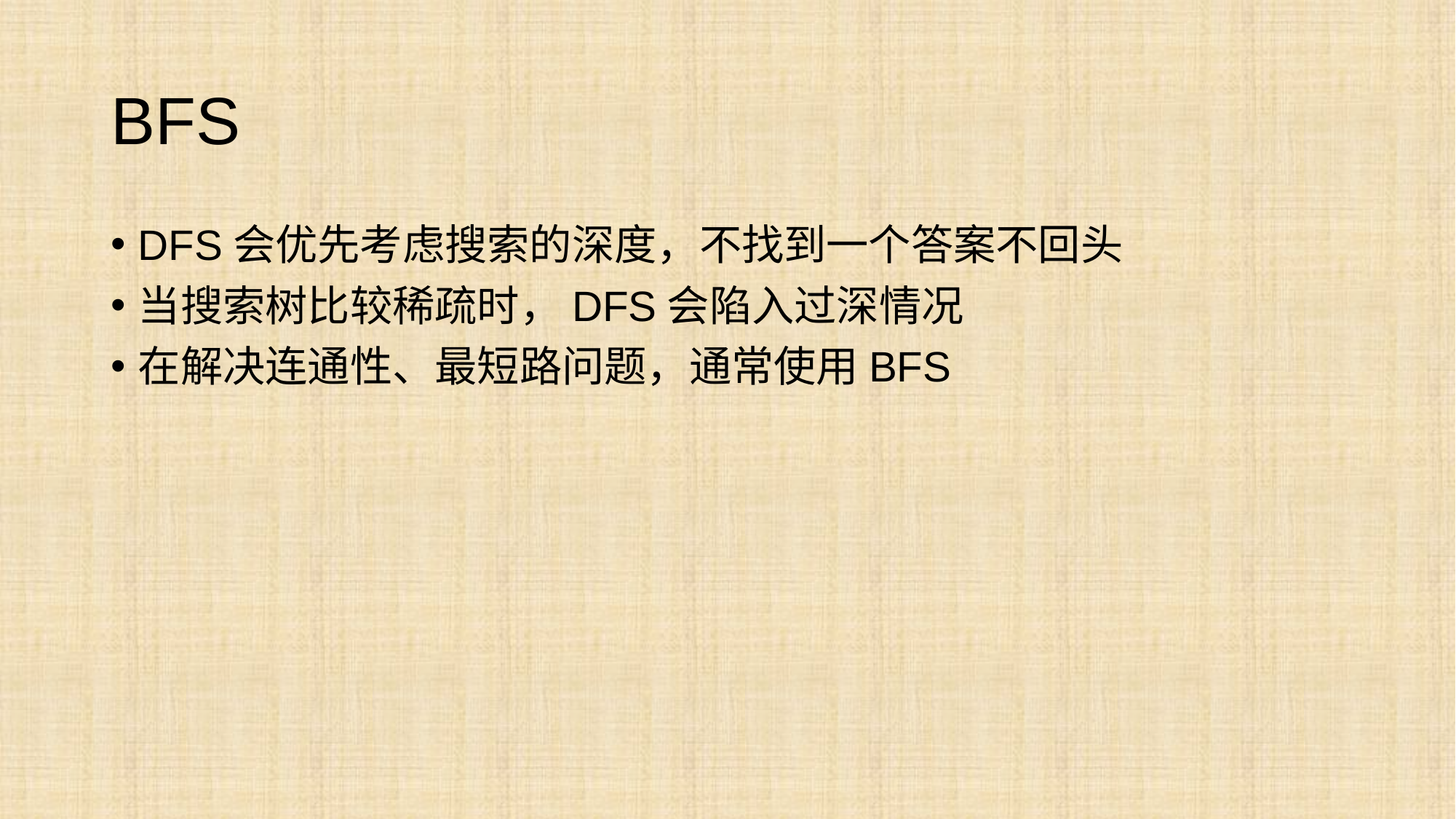

# BFS
DFS会优先考虑搜索的深度，不找到一个答案不回头
当搜索树比较稀疏时，DFS会陷入过深情况
在解决连通性、最短路问题，通常使用BFS